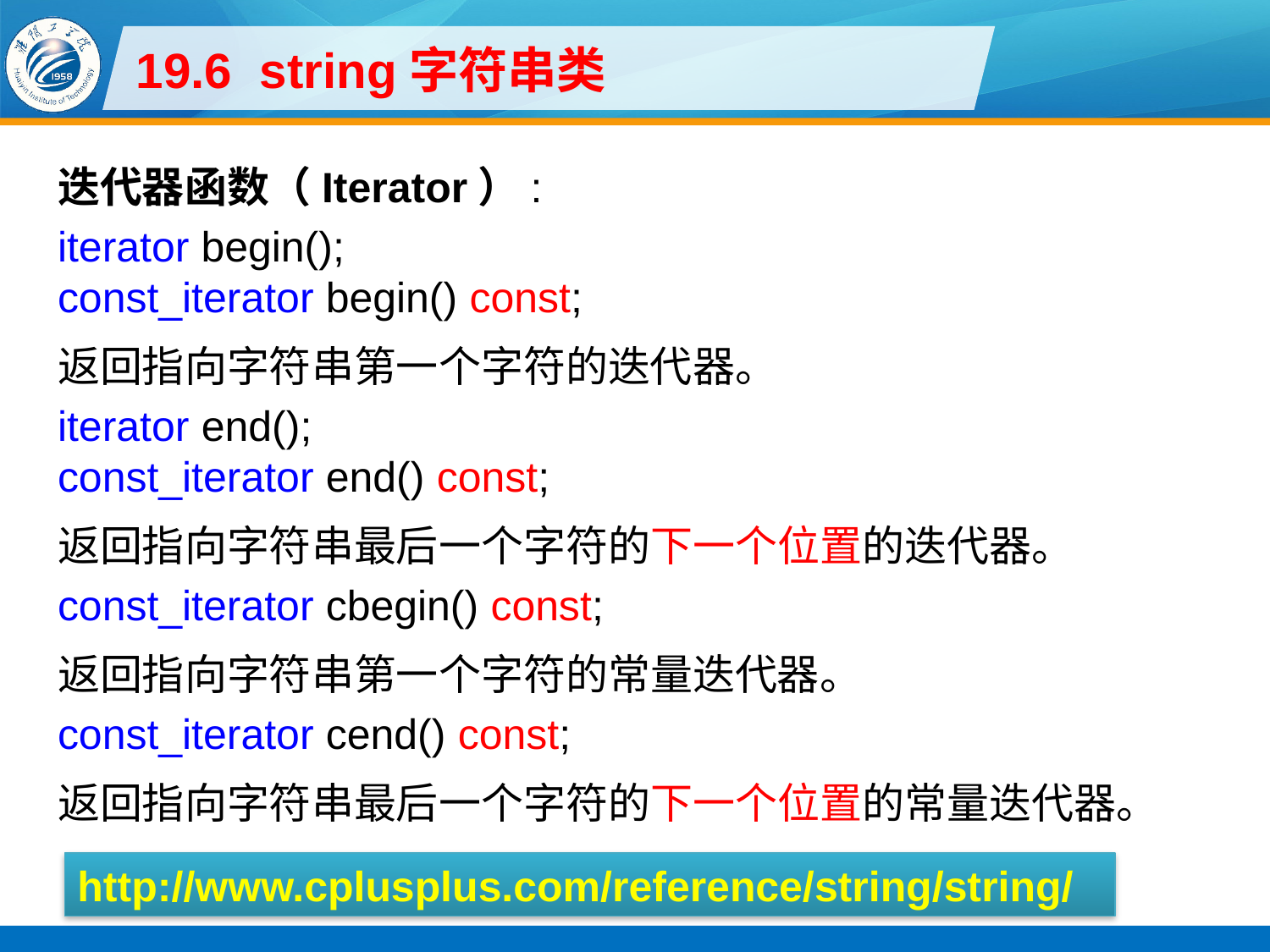

# 19.6  string字符串类
迭代器函数（Iterator）:
iterator begin();
const_iterator begin() const;
返回指向字符串第一个字符的迭代器。
iterator end();
const_iterator end() const;
返回指向字符串最后一个字符的下一个位置的迭代器。
const_iterator cbegin() const;
返回指向字符串第一个字符的常量迭代器。
const_iterator cend() const;
返回指向字符串最后一个字符的下一个位置的常量迭代器。
http://www.cplusplus.com/reference/string/string/